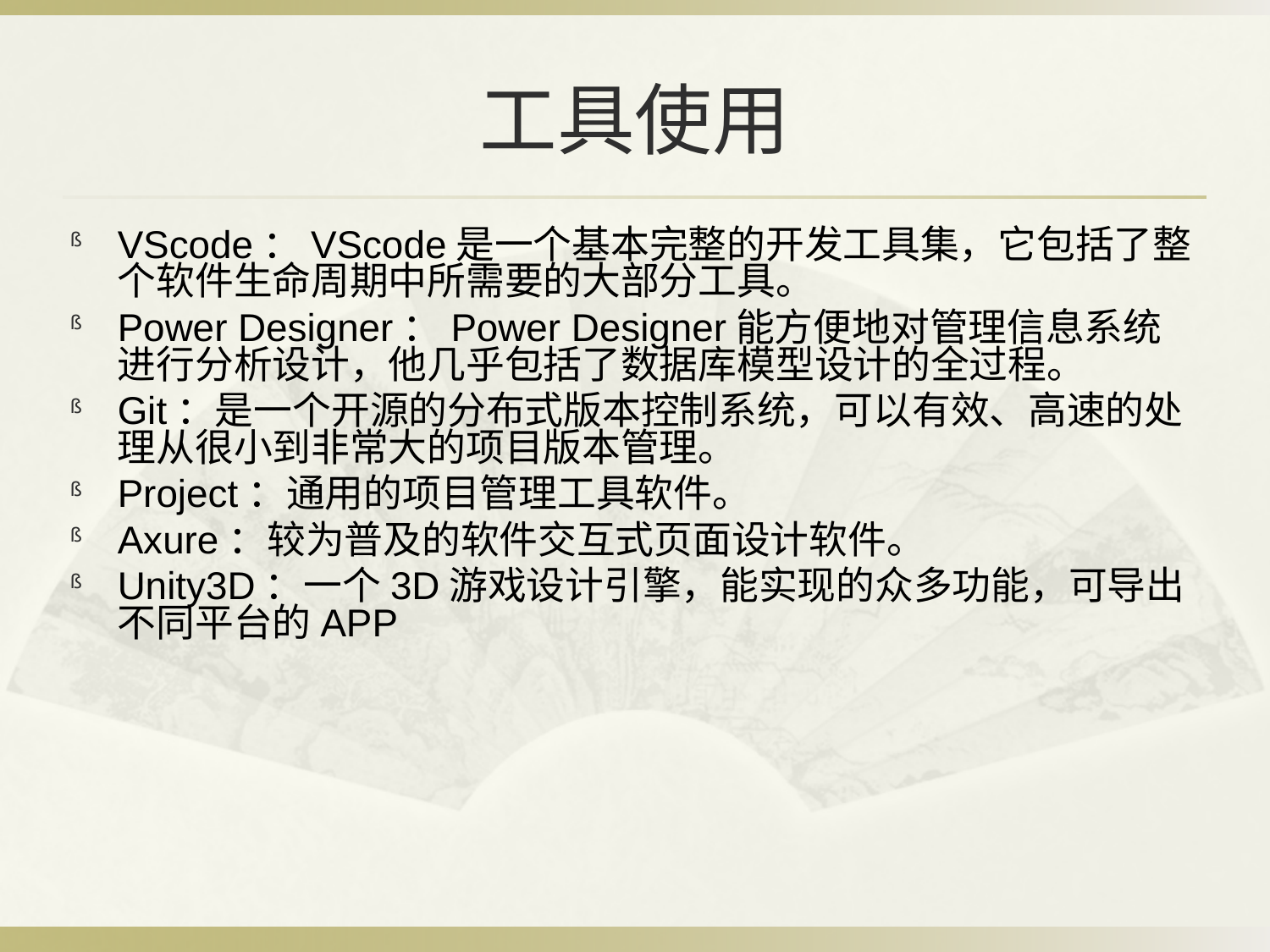

# 工具使用
VScode：VScode是一个基本完整的开发工具集，它包括了整个软件生命周期中所需要的大部分工具。
Power Designer：Power Designer能方便地对管理信息系统进行分析设计，他几乎包括了数据库模型设计的全过程。
Git：是一个开源的分布式版本控制系统，可以有效、高速的处理从很小到非常大的项目版本管理。
Project：通用的项目管理工具软件。
Axure：较为普及的软件交互式页面设计软件。
Unity3D：一个3D游戏设计引擎，能实现的众多功能，可导出不同平台的APP